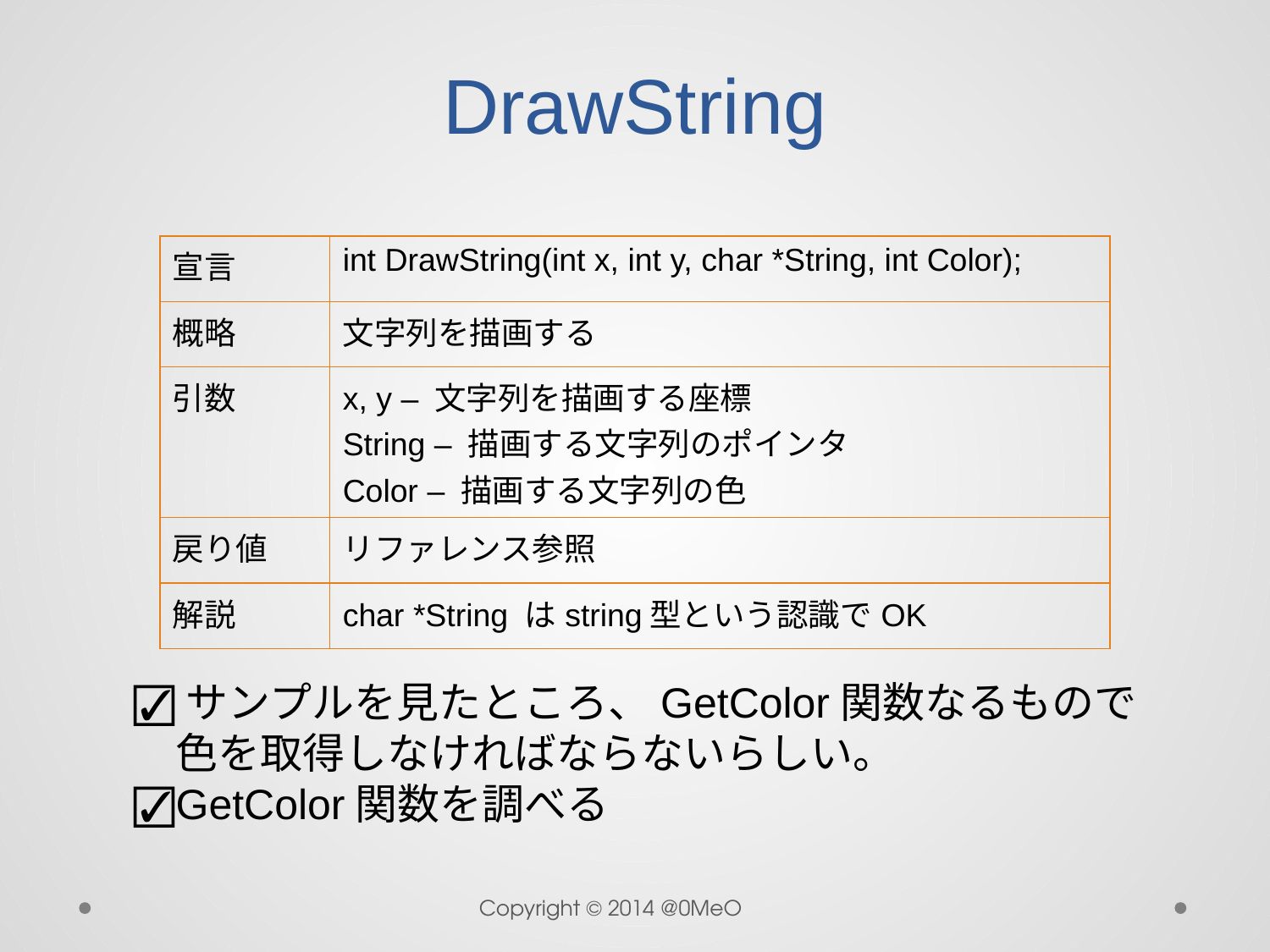

# DrawString
| 宣言 | int DrawString(int x, int y, char \*String, int Color); |
| --- | --- |
| 概略 | 文字列を描画する |
| 引数 | x, y – 文字列を描画する座標 String – 描画する文字列のポインタ Color – 描画する文字列の色 |
| 戻り値 | リファレンス参照 |
| 解説 | char \*String はstring型という認識でOK |
☑サンプルを見たところ、GetColor関数なるもので
　色を取得しなければならないらしい。
☑GetColor関数を調べる